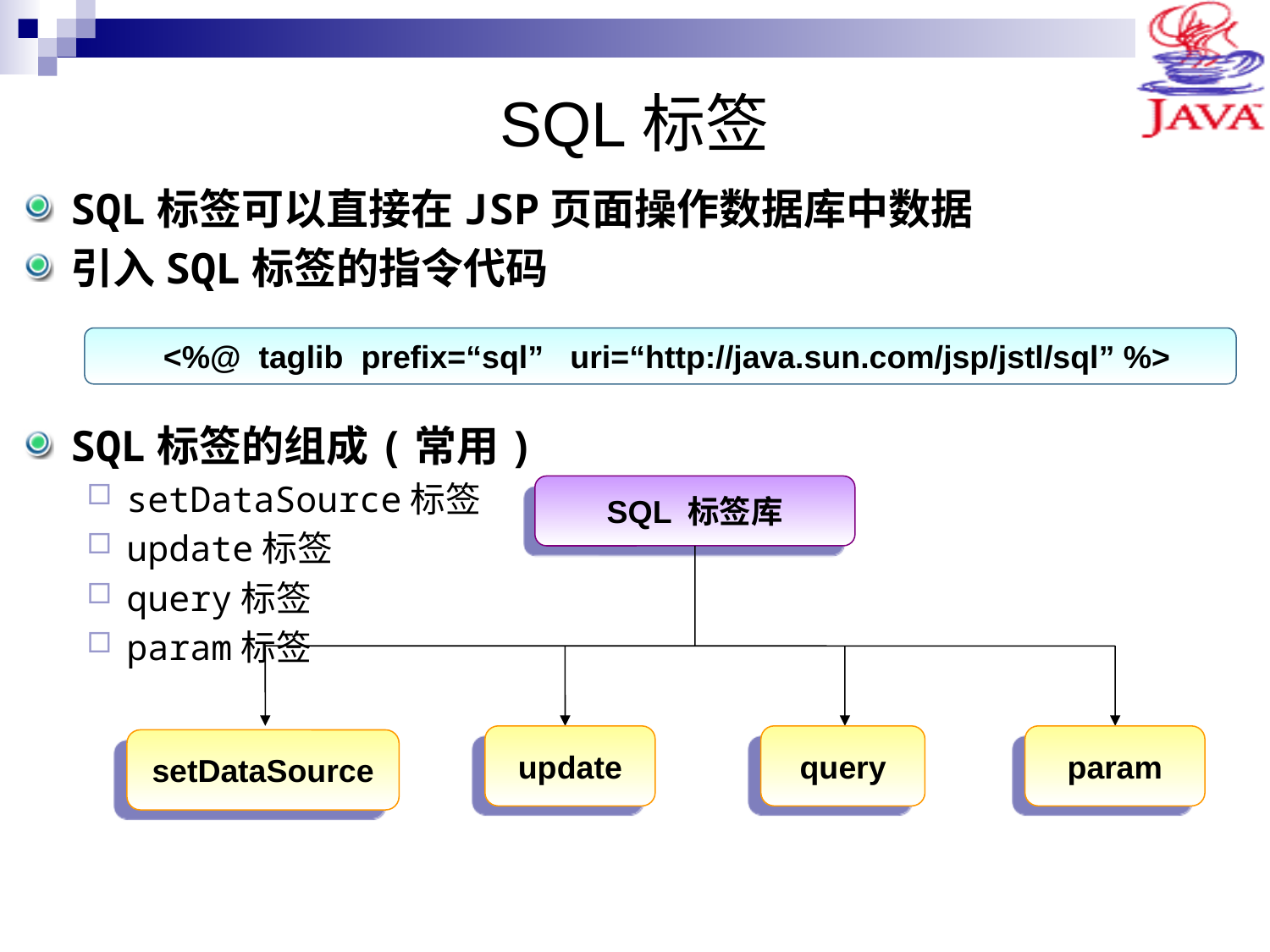

# SQL标签
SQL标签可以直接在JSP页面操作数据库中数据
引入SQL标签的指令代码

SQL标签的组成(常用)
setDataSource标签
update标签
query标签
param标签
<%@  taglib  prefix=“sql”   uri=“http://java.sun.com/jsp/jstl/sql” %>
SQL 标签库

update
query
param
setDataSource